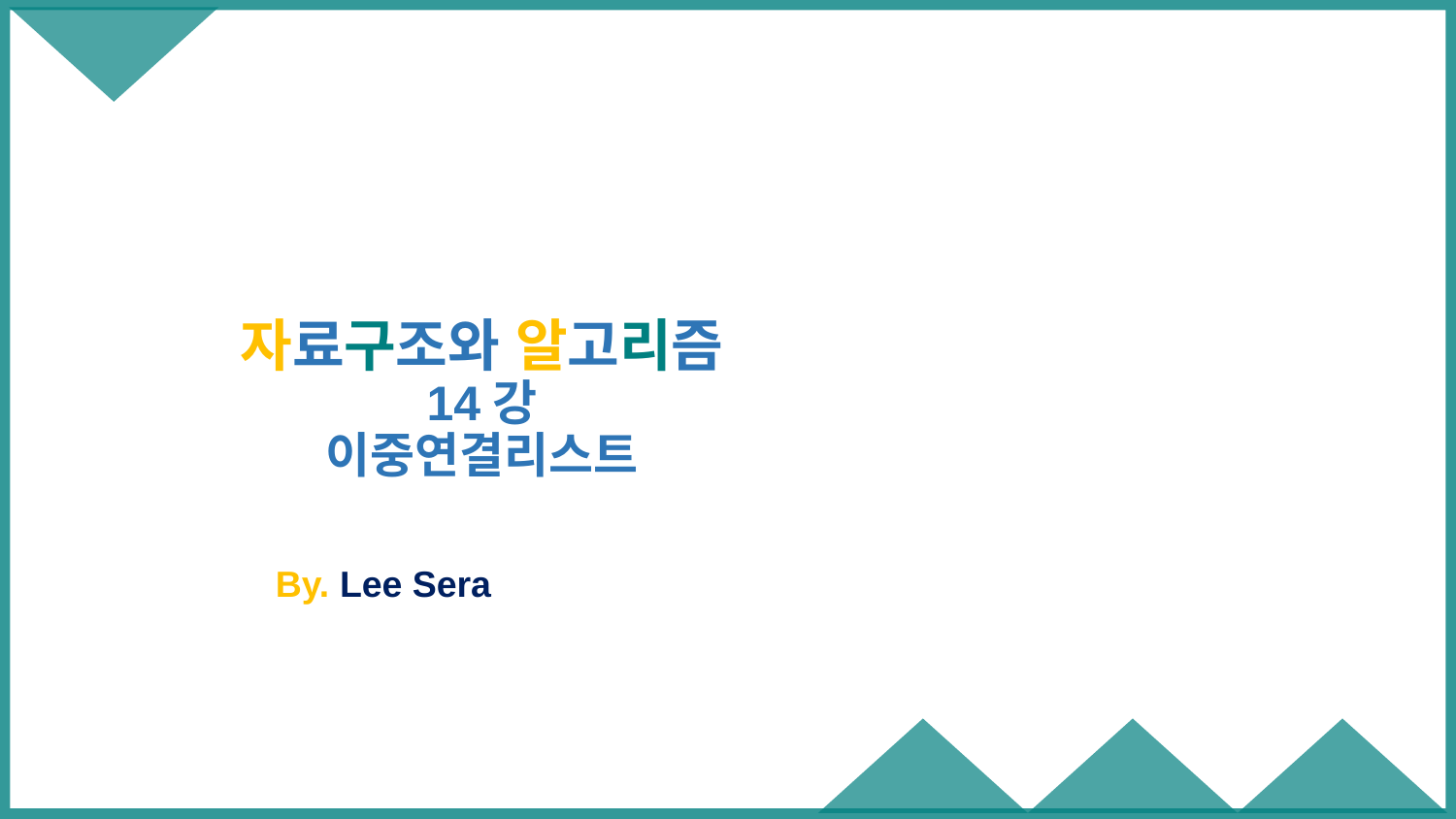

# 자료구조와 알고리즘 14강 이중연결리스트
By. Lee Sera